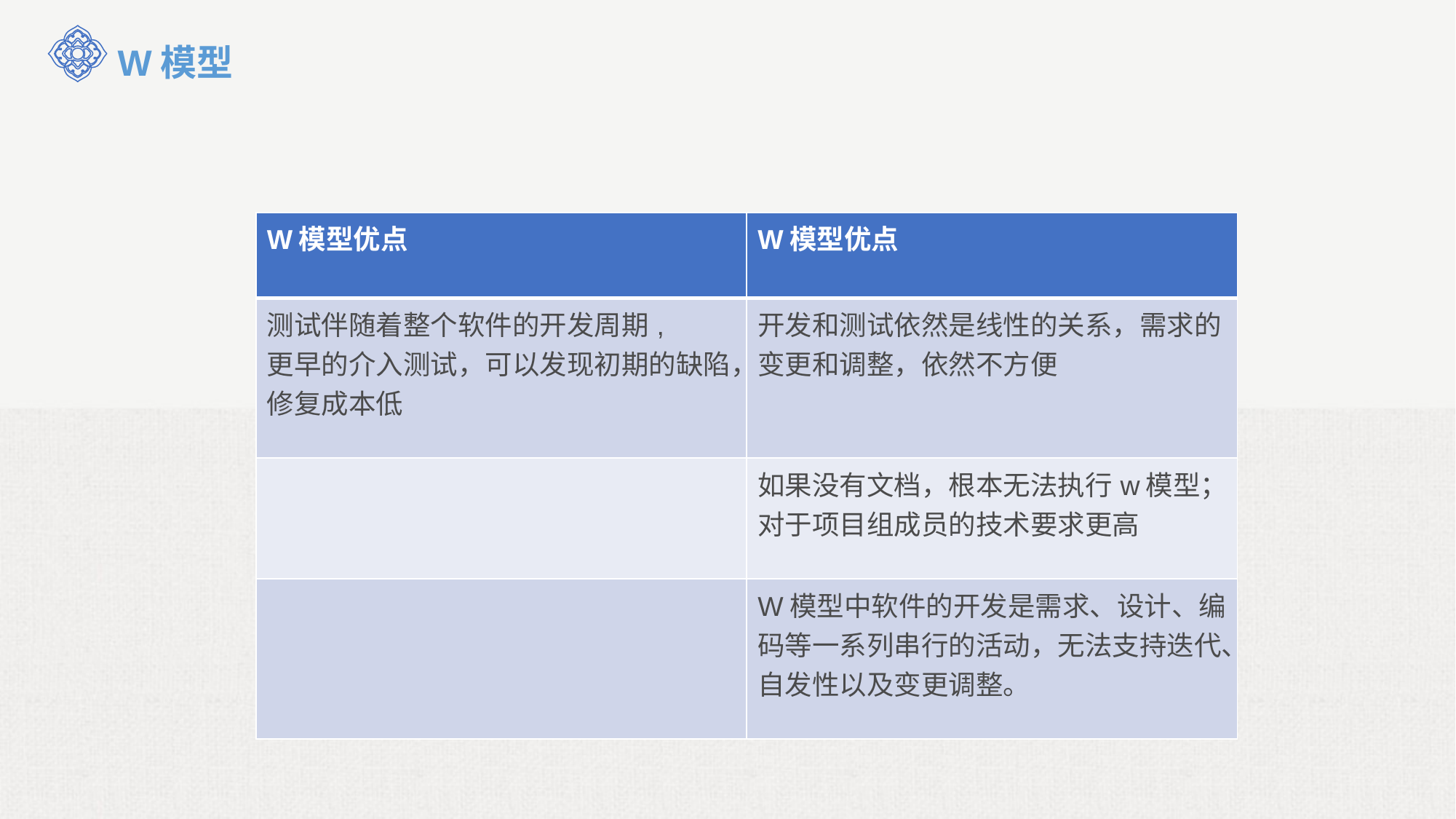

W模型

| W模型优点 | W模型优点 |
| --- | --- |
| 测试伴随着整个软件的开发周期, 更早的介入测试，可以发现初期的缺陷，修复成本低 | 开发和测试依然是线性的关系，需求的变更和调整，依然不方便 |
|  | 如果没有文档，根本无法执行w模型；对于项目组成员的技术要求更高 |
|  | W模型中软件的开发是需求、设计、编码等一系列串行的活动，无法支持迭代、自发性以及变更调整。 |